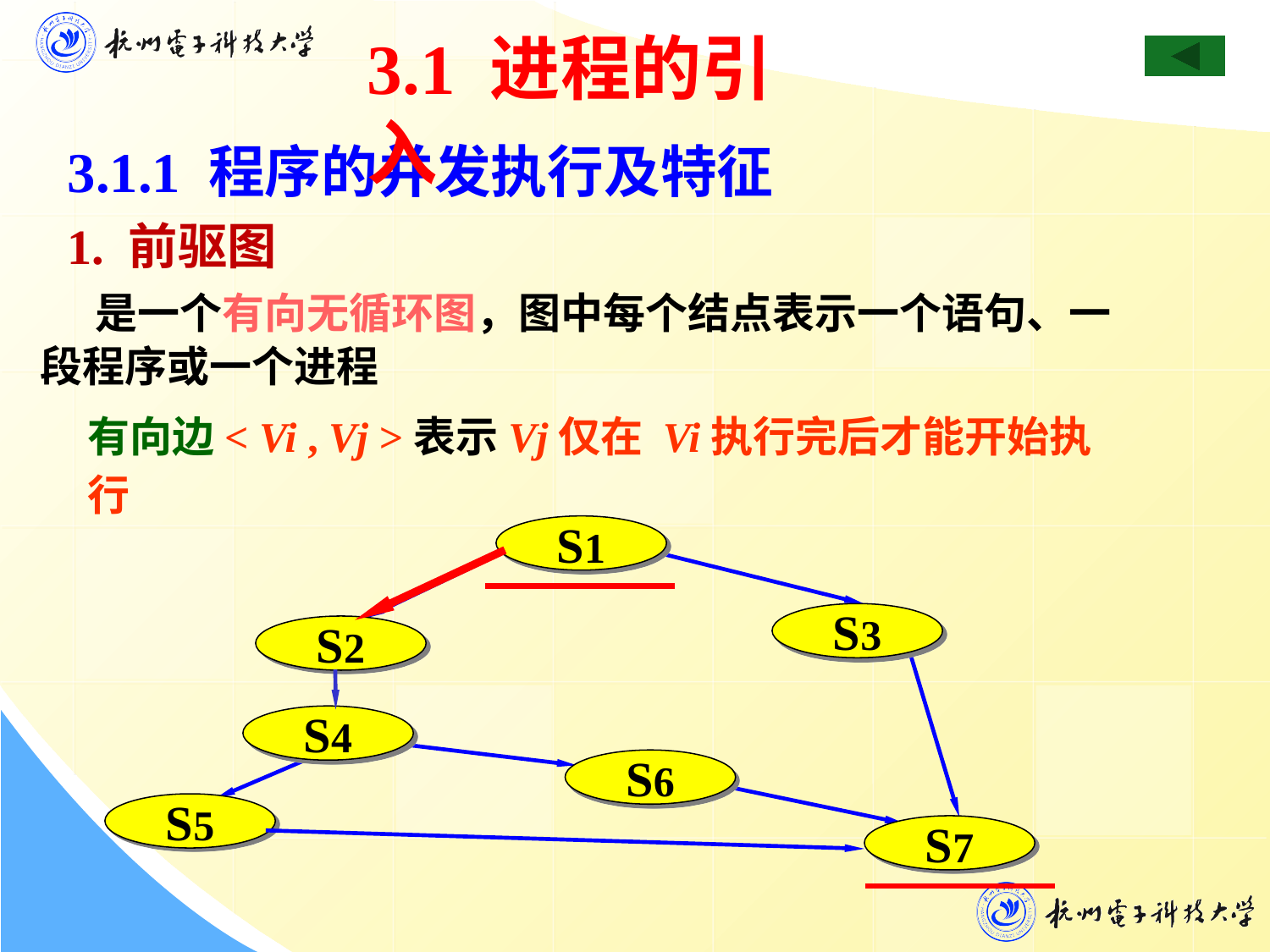

3.1 进程的引入

3.1.1 程序的并发执行及特征
1. 前驱图
    是一个有向无循环图，图中每个结点表示一个语句、一段程序或一个进程
有向边< Vi , Vj >表示Vj仅在 Vi执行完后才能开始执行
S1

S3
S2

S4

S6

S5
S7